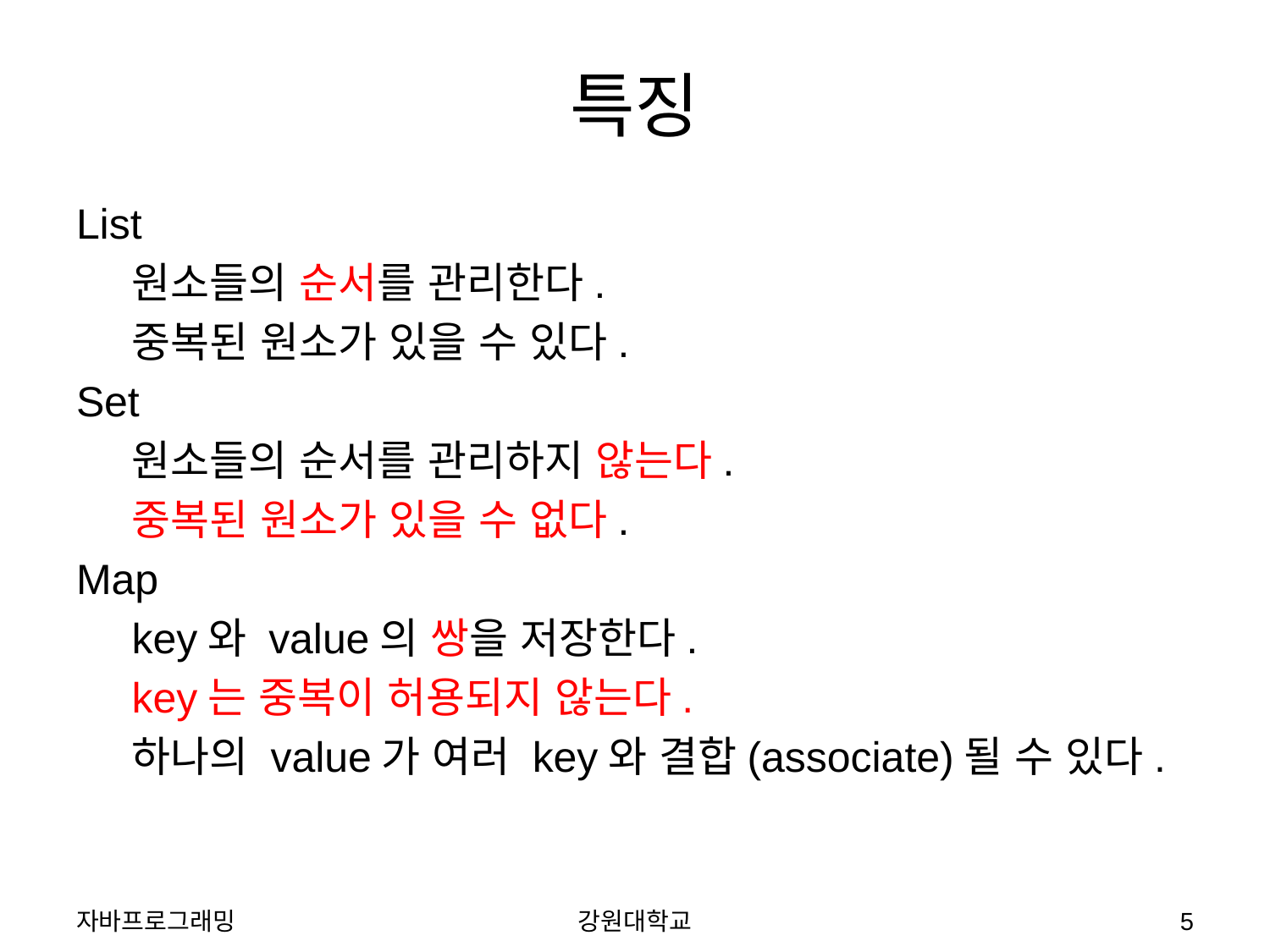

# 특징
List
원소들의 순서를 관리한다.
중복된 원소가 있을 수 있다.
Set
원소들의 순서를 관리하지 않는다.
중복된 원소가 있을 수 없다.
Map
key와 value의 쌍을 저장한다.
key는 중복이 허용되지 않는다.
하나의 value가 여러 key와 결합(associate)될 수 있다.

자바프로그래밍
강원대학교
5